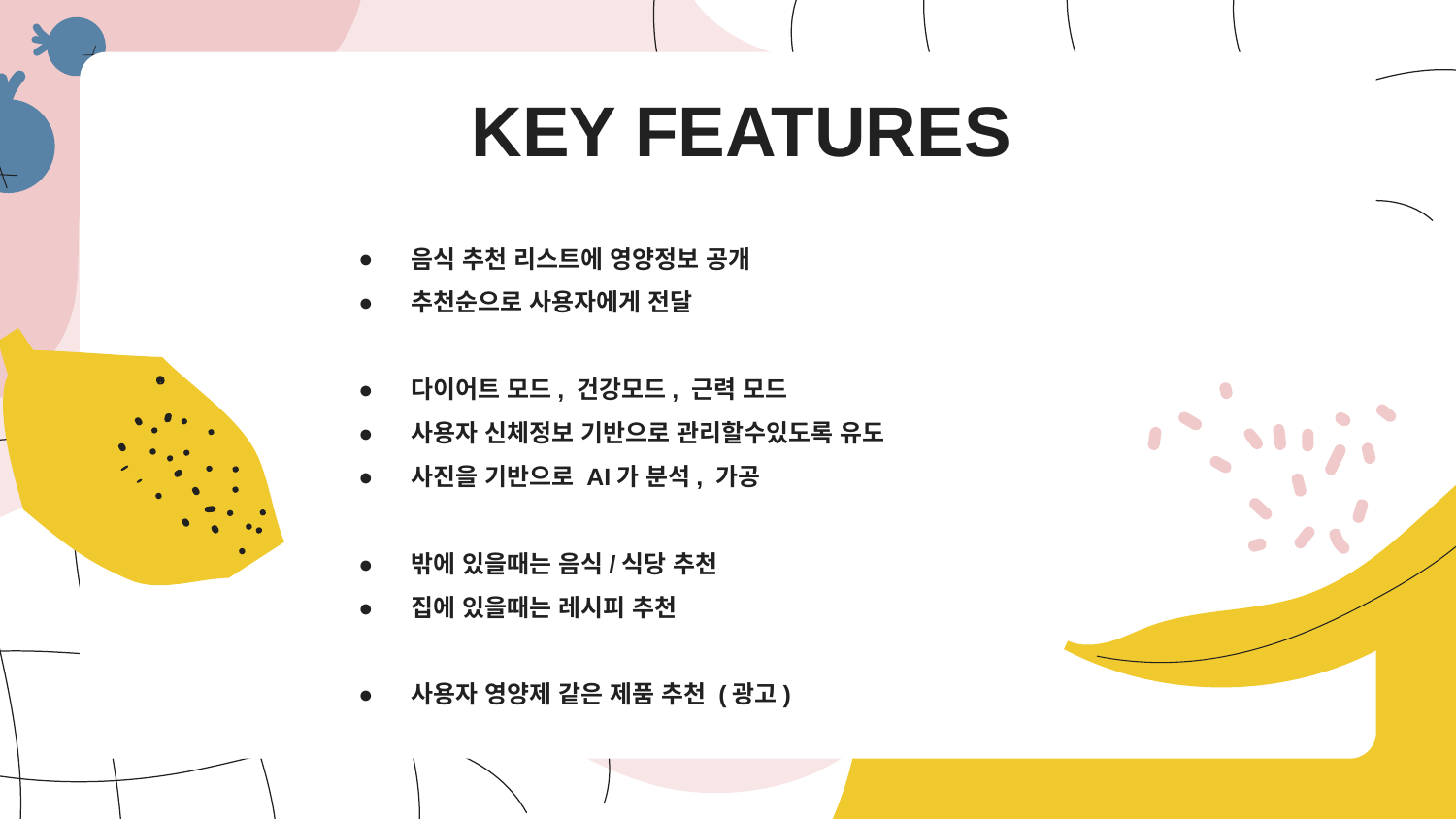

# KEY FEATURES

음식 추천 리스트에 영양정보 공개
추천순으로 사용자에게 전달

다이어트 모드, 건강모드, 근력 모드
사용자 신체정보 기반으로 관리할수있도록 유도
사진을 기반으로 AI가 분석, 가공

밖에 있을때는 음식/식당 추천
집에 있을때는 레시피 추천

사용자 영양제 같은 제품 추천 (광고)